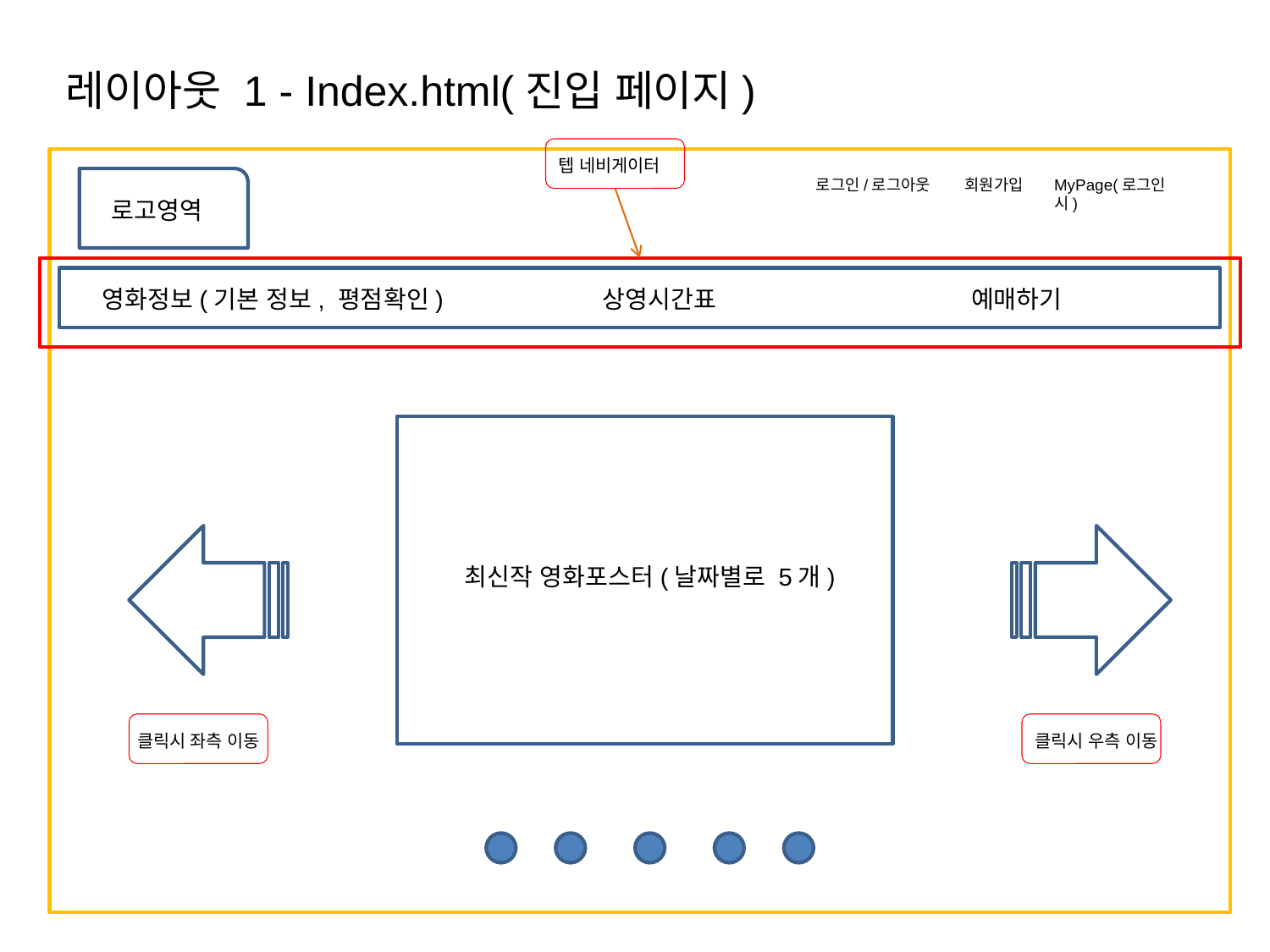

# 레이아웃 1 - Index.html(진입 페이지)

텝 네비게이터

로고영역
로그인/로그아웃
회원가입
MyPage(로그인시)

영화정보(기본 정보, 평점확인)
상영시간표
예매하기

최신작 영화포스터(날짜별로 5개)

클릭시 좌측 이동

클릭시 우측 이동